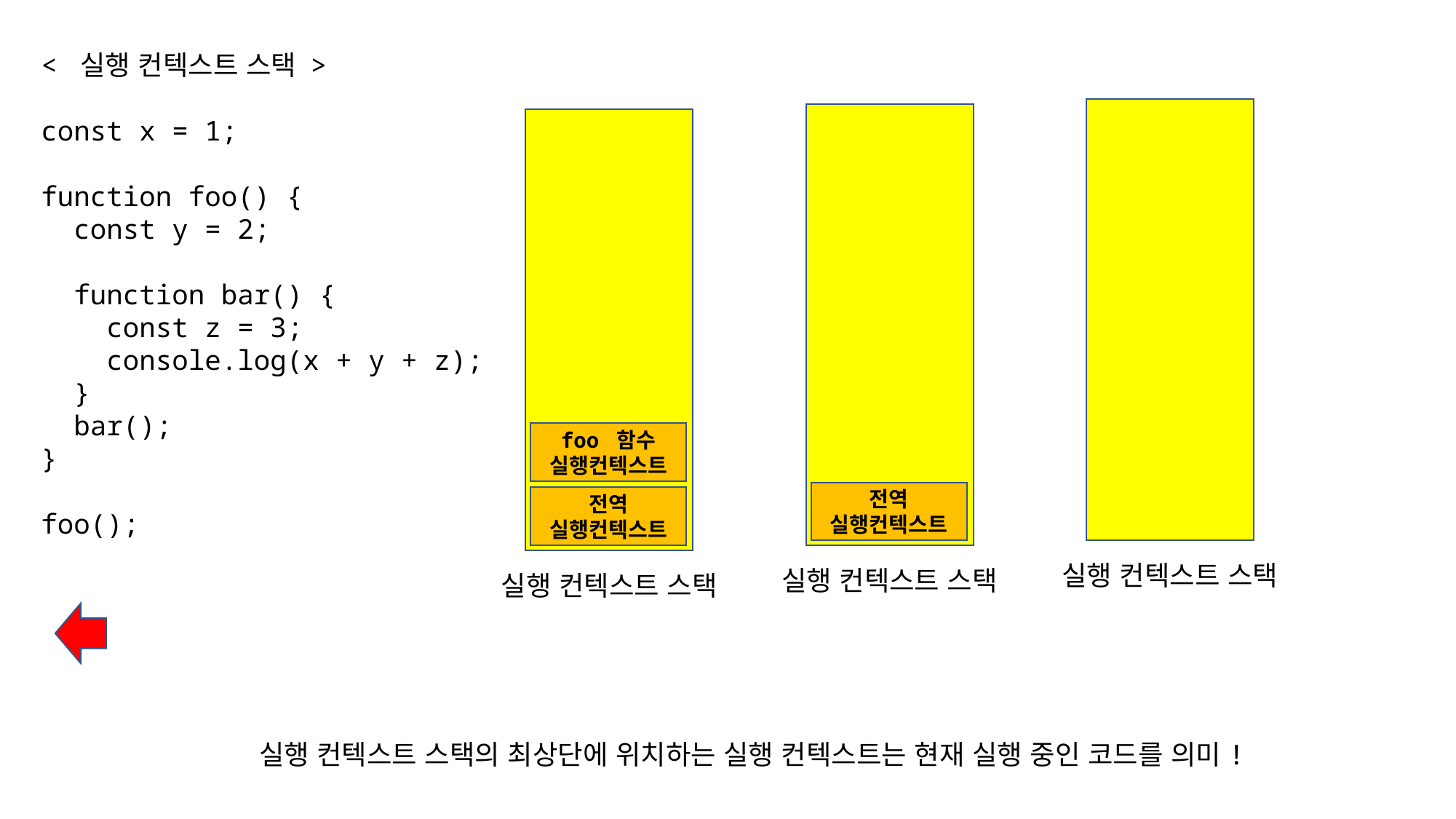

< 실행 컨텍스트 스택 >

const x = 1;

function foo() {
  const y = 2;

  function bar() {
    const z = 3;
    console.log(x + y + z);
  }
  bar();
}

foo();

foo 함수
실행컨텍스트
전역
실행컨텍스트
전역
실행컨텍스트
실행 컨텍스트 스택
실행 컨텍스트 스택
실행 컨텍스트 스택

실행 컨텍스트 스택의 최상단에 위치하는 실행 컨텍스트는 현재 실행 중인 코드를 의미!